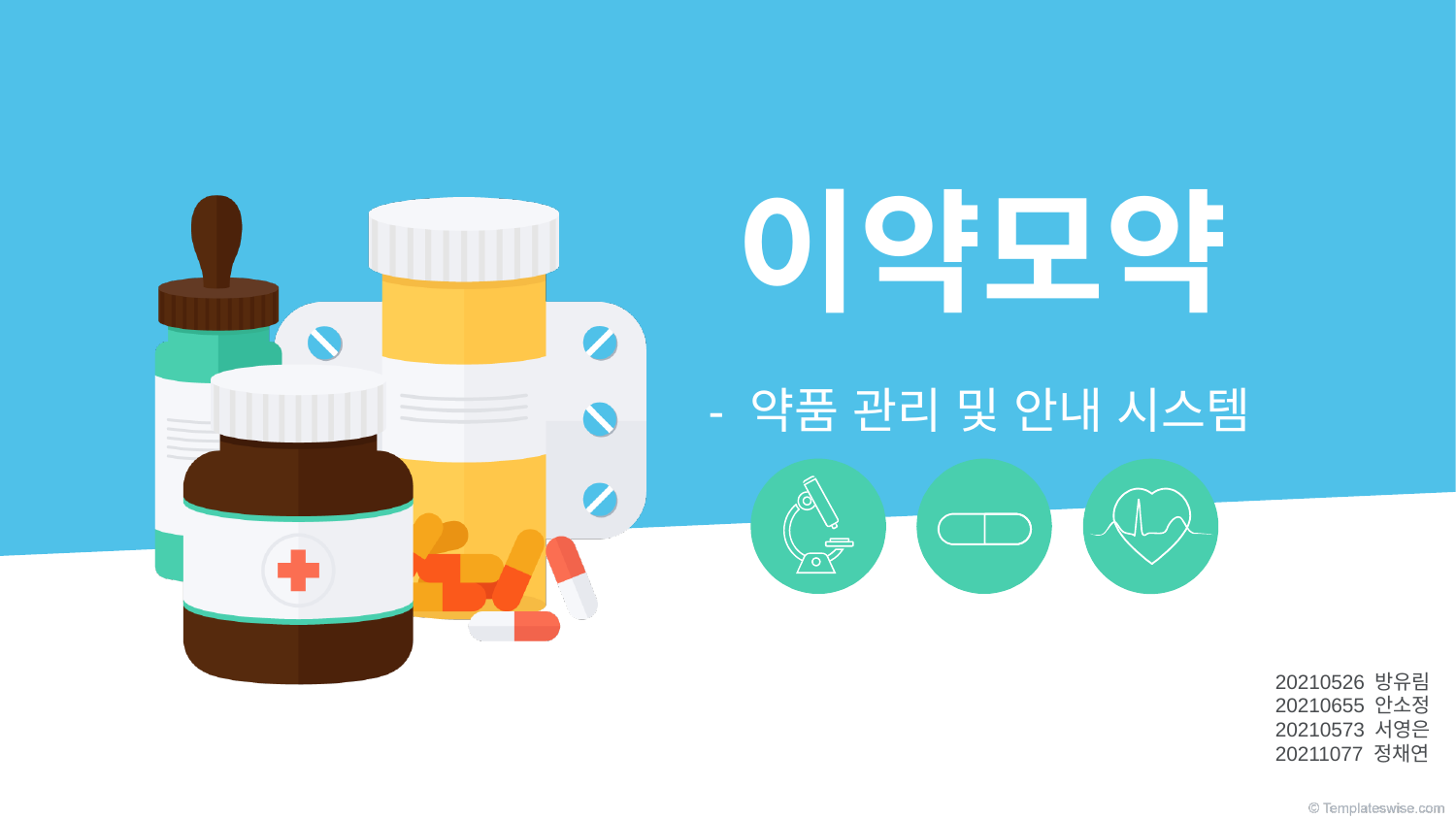

# 이약모약
- 약품 관리 및 안내 시스템
20210526 방유림
20210655 안소정
20210573 서영은
20211077 정채연